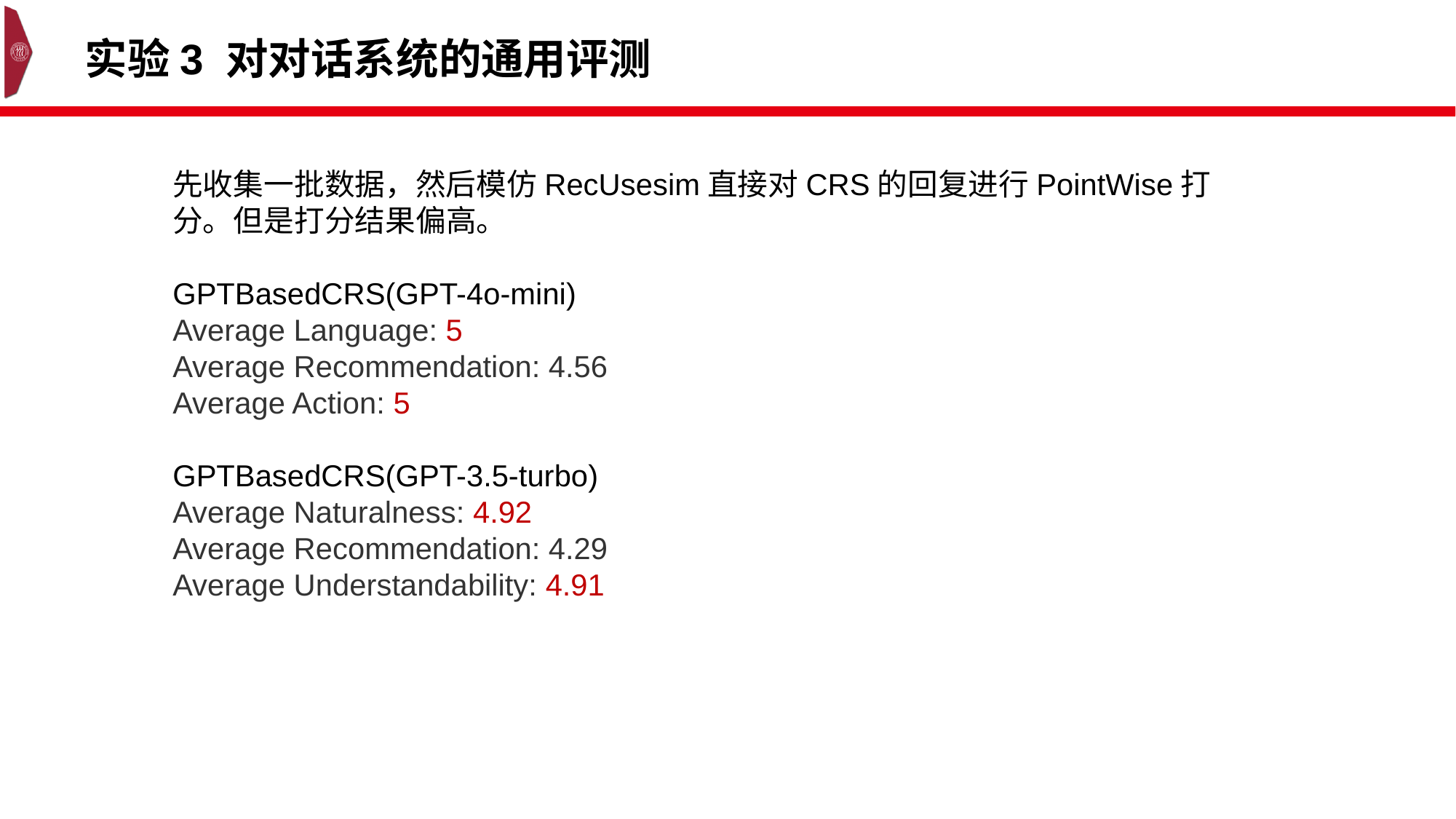

实验3 对对话系统的通用评测
先收集一批数据，然后模仿RecUsesim直接对CRS的回复进行PointWise打分。但是打分结果偏高。

GPTBasedCRS(GPT-4o-mini)
Average Language: 5
Average Recommendation: 4.56
Average Action: 5

GPTBasedCRS(GPT-3.5-turbo)
Average Naturalness: 4.92
Average Recommendation: 4.29
Average Understandability: 4.91